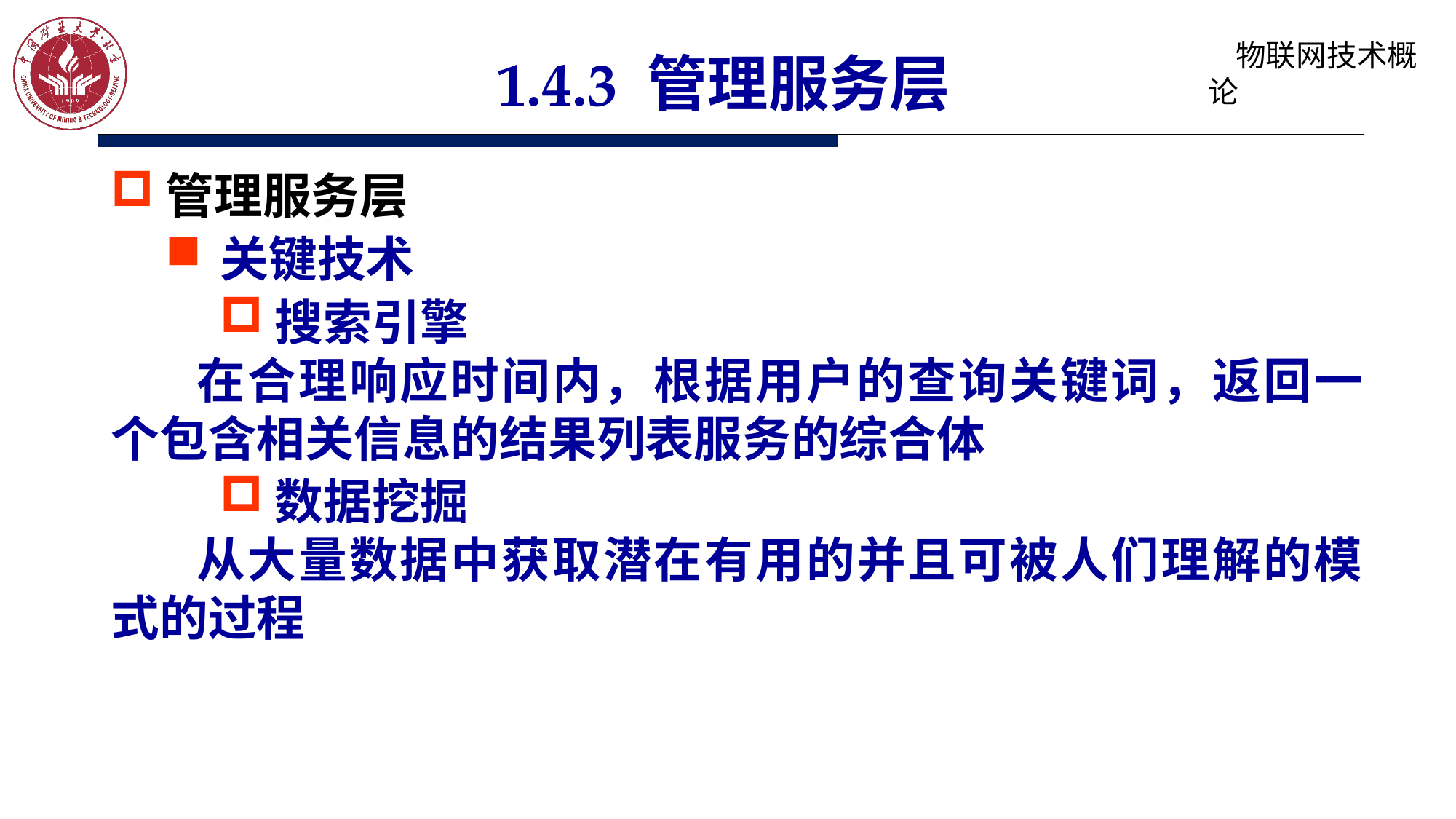

# 1.4.3 管理服务层
管理服务层
关键技术
搜索引擎
在合理响应时间内，根据用户的查询关键词，返回一个包含相关信息的结果列表服务的综合体
数据挖掘
从大量数据中获取潜在有用的并且可被人们理解的模式的过程